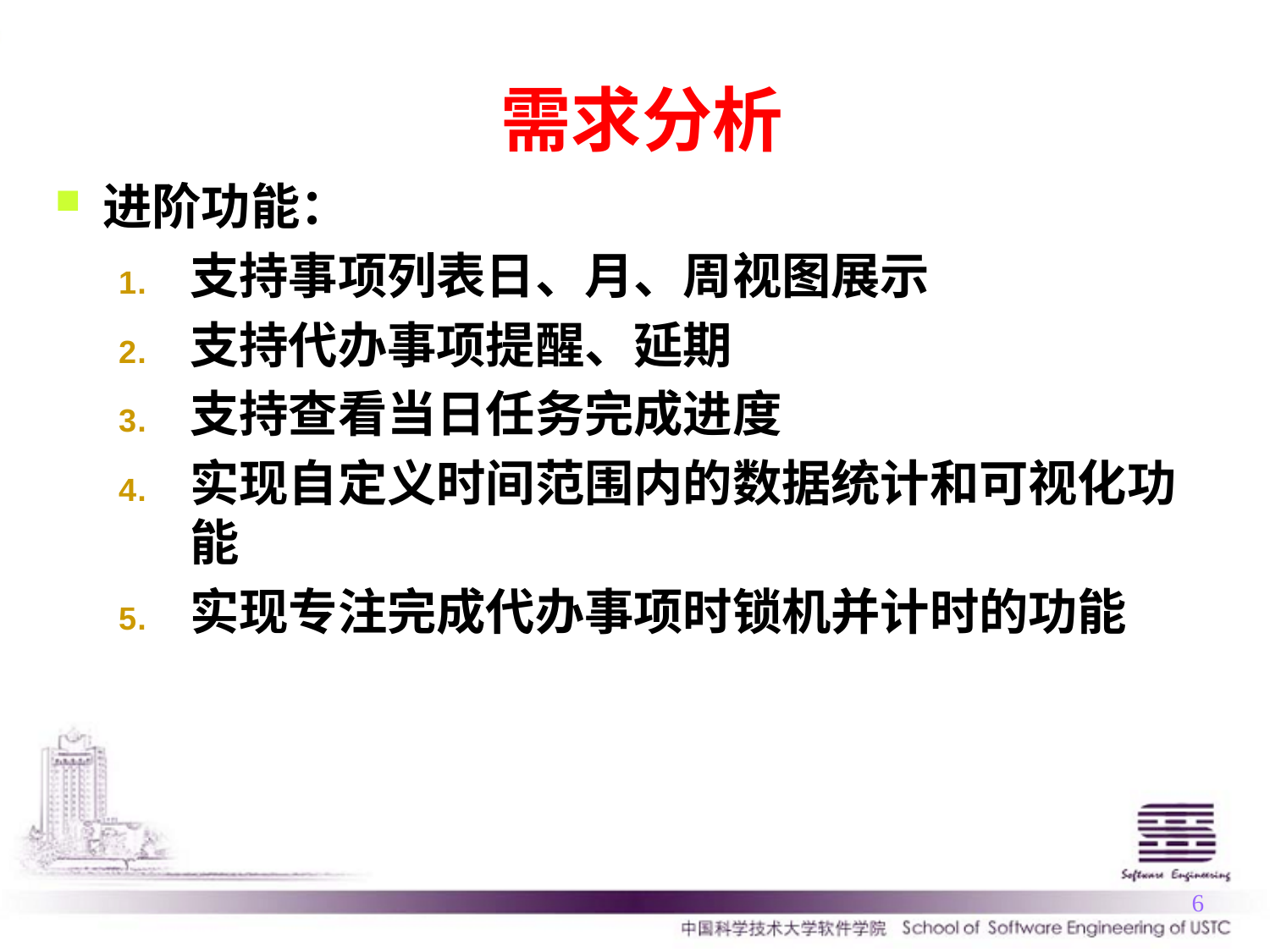

进阶功能：
支持事项列表日、月、周视图展示
支持代办事项提醒、延期
支持查看当日任务完成进度
实现自定义时间范围内的数据统计和可视化功能
实现专注完成代办事项时锁机并计时的功能

需求分析
6